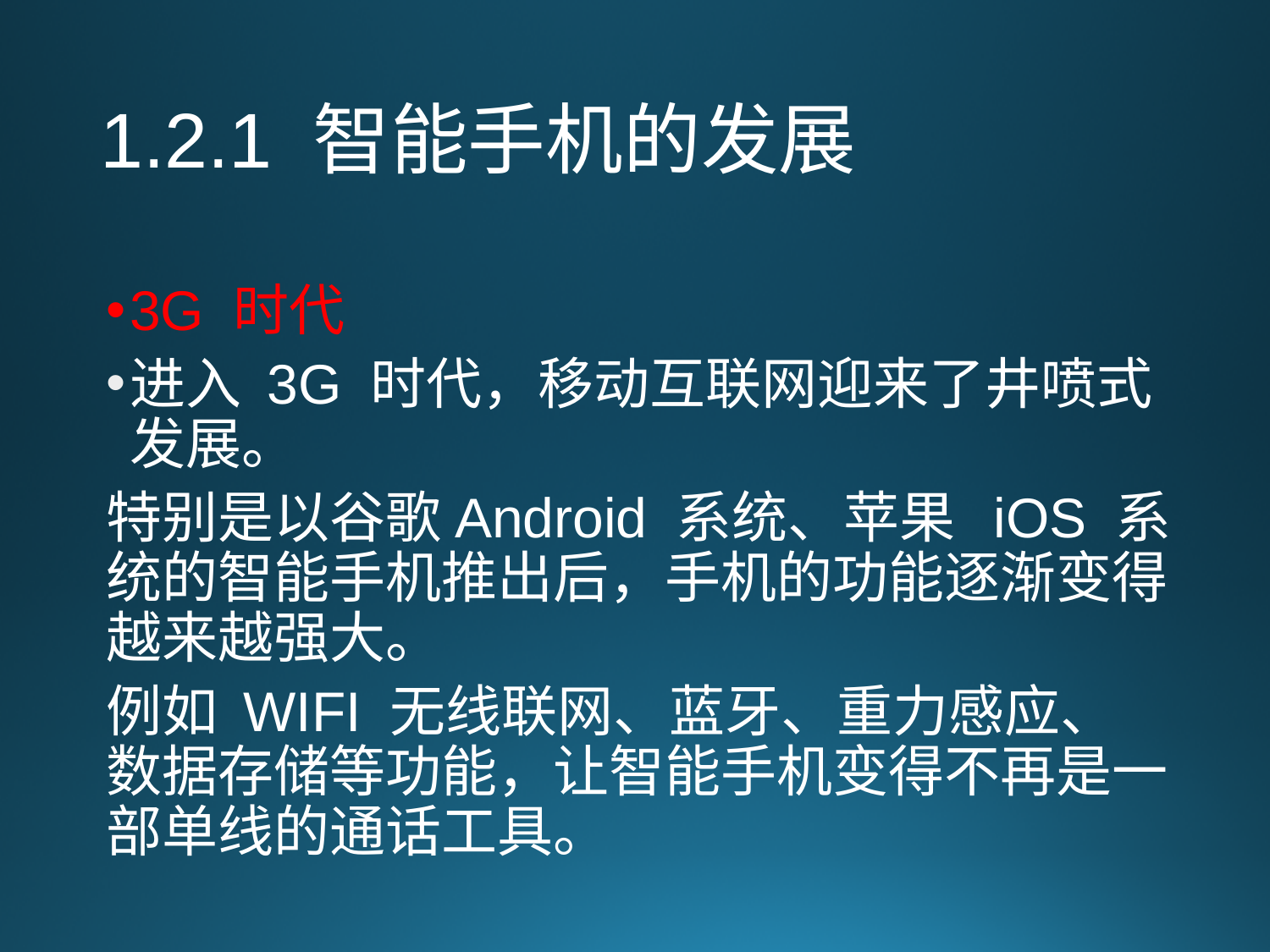

# 1.2.1 智能手机的发展
3G 时代
进入 3G 时代，移动互联网迎来了井喷式发展。
特别是以谷歌Android 系统、苹果  iOS 系统的智能手机推出后，手机的功能逐渐变得越来越强大。
例如 WIFI 无线联网、蓝牙、重力感应、数据存储等功能，让智能手机变得不再是一部单线的通话工具。